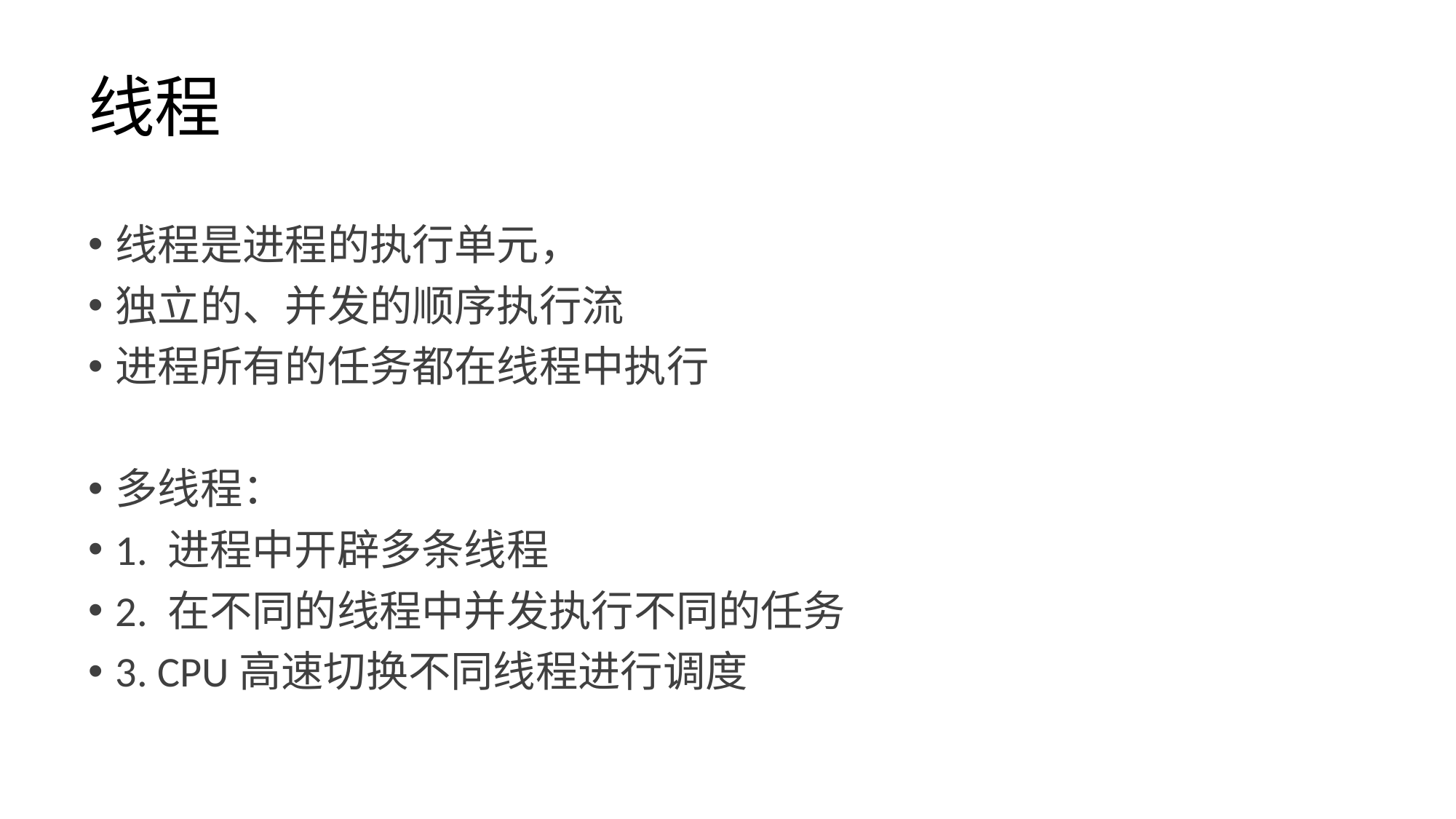

# 线程
线程是进程的执行单元，
独立的、并发的顺序执行流
进程所有的任务都在线程中执行

多线程：
1. 进程中开辟多条线程
2. 在不同的线程中并发执行不同的任务
3. CPU高速切换不同线程进行调度